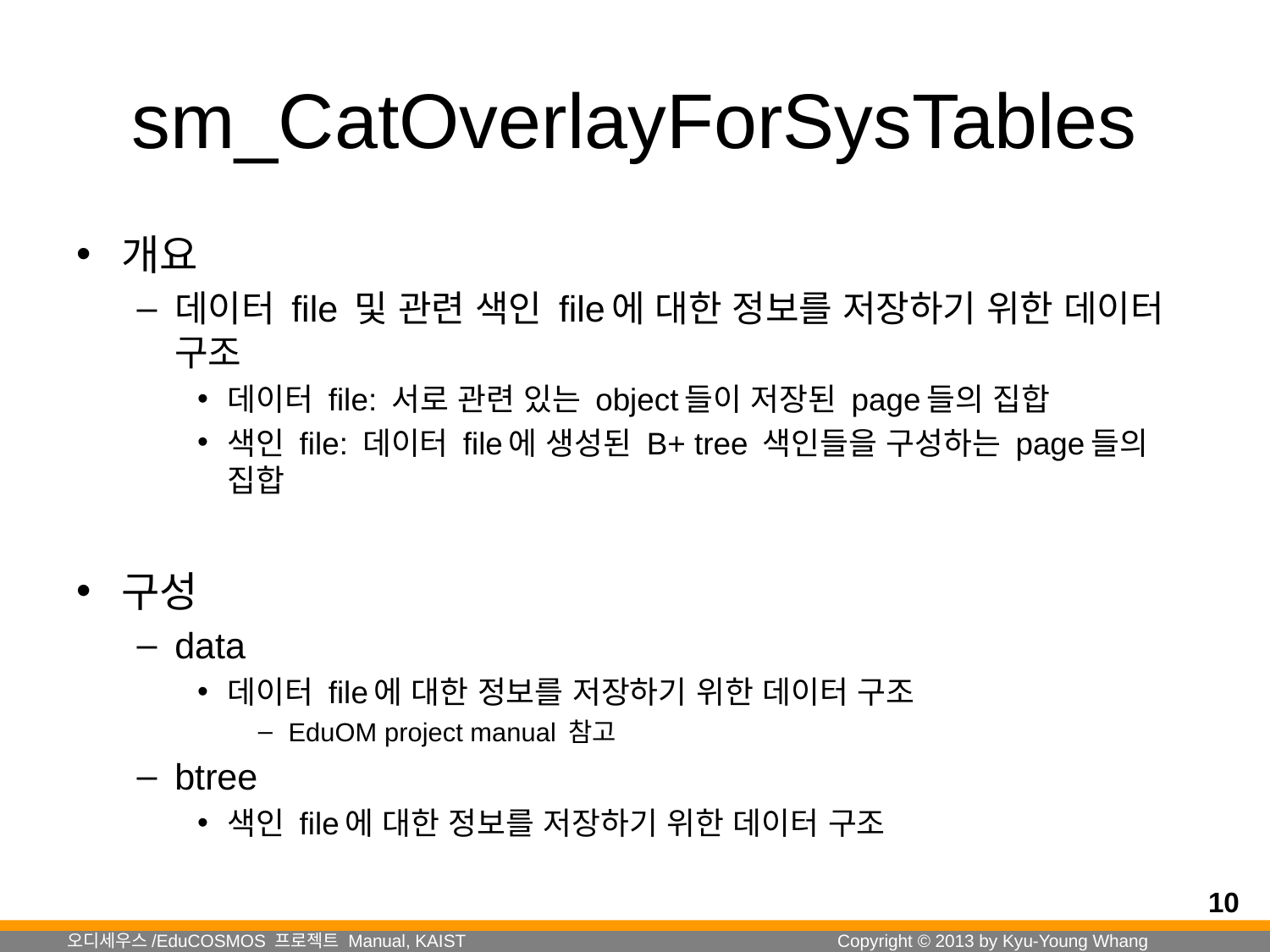

# sm_CatOverlayForSysTables
개요
데이터 file 및 관련 색인 file에 대한 정보를 저장하기 위한 데이터 구조
데이터 file: 서로 관련 있는 object들이 저장된 page들의 집합
색인 file: 데이터 file에 생성된 B+ tree 색인들을 구성하는 page들의 집합

구성
data
데이터 file에 대한 정보를 저장하기 위한 데이터 구조
EduOM project manual 참고
btree
색인 file에 대한 정보를 저장하기 위한 데이터 구조